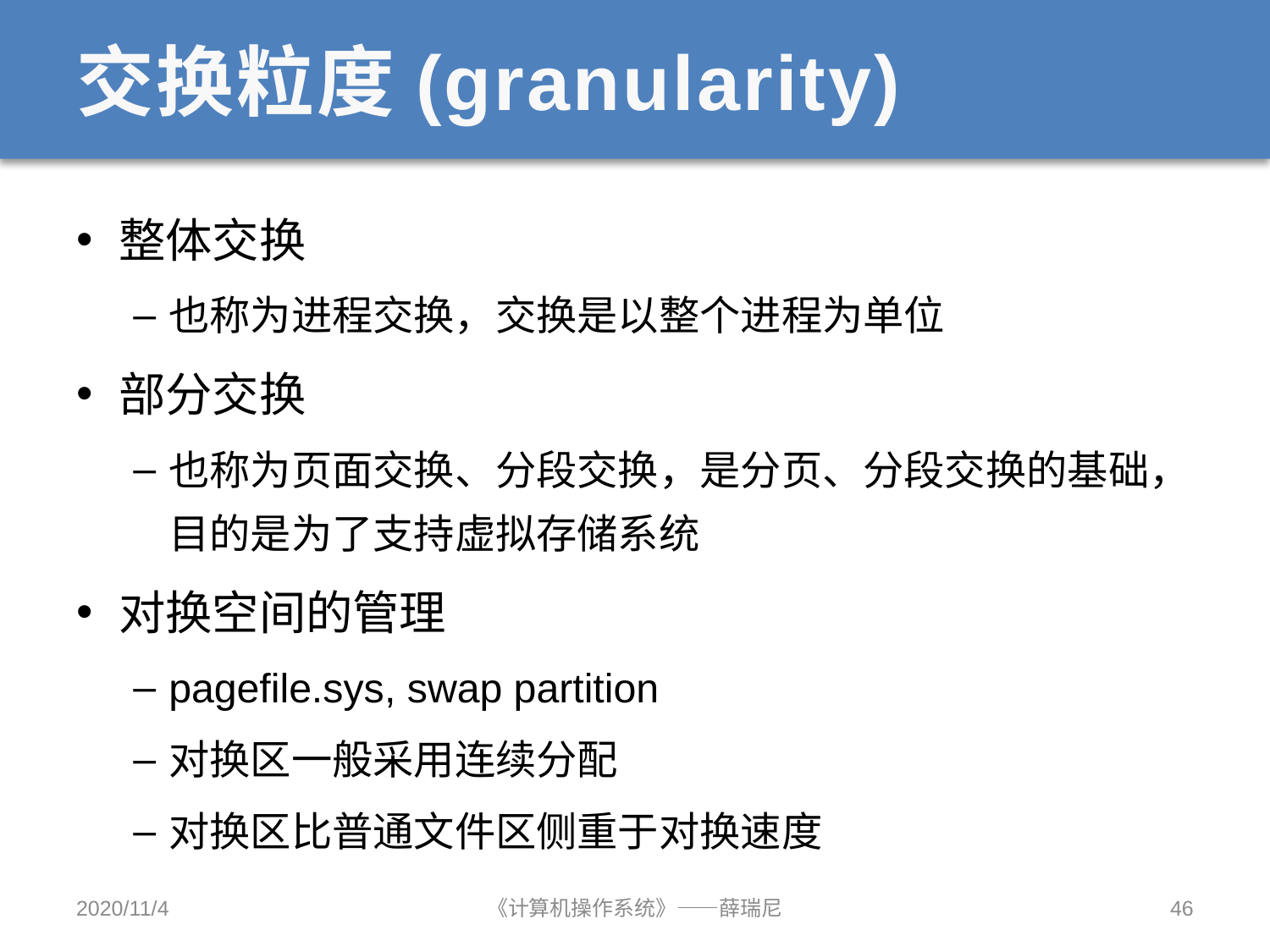

# 交换粒度(granularity)
整体交换
也称为进程交换，交换是以整个进程为单位
部分交换
也称为页面交换、分段交换，是分页、分段交换的基础，目的是为了支持虚拟存储系统
对换空间的管理
pagefile.sys, swap partition
对换区一般采用连续分配
对换区比普通文件区侧重于对换速度

2020/11/4
《计算机操作系统》——薛瑞尼
46